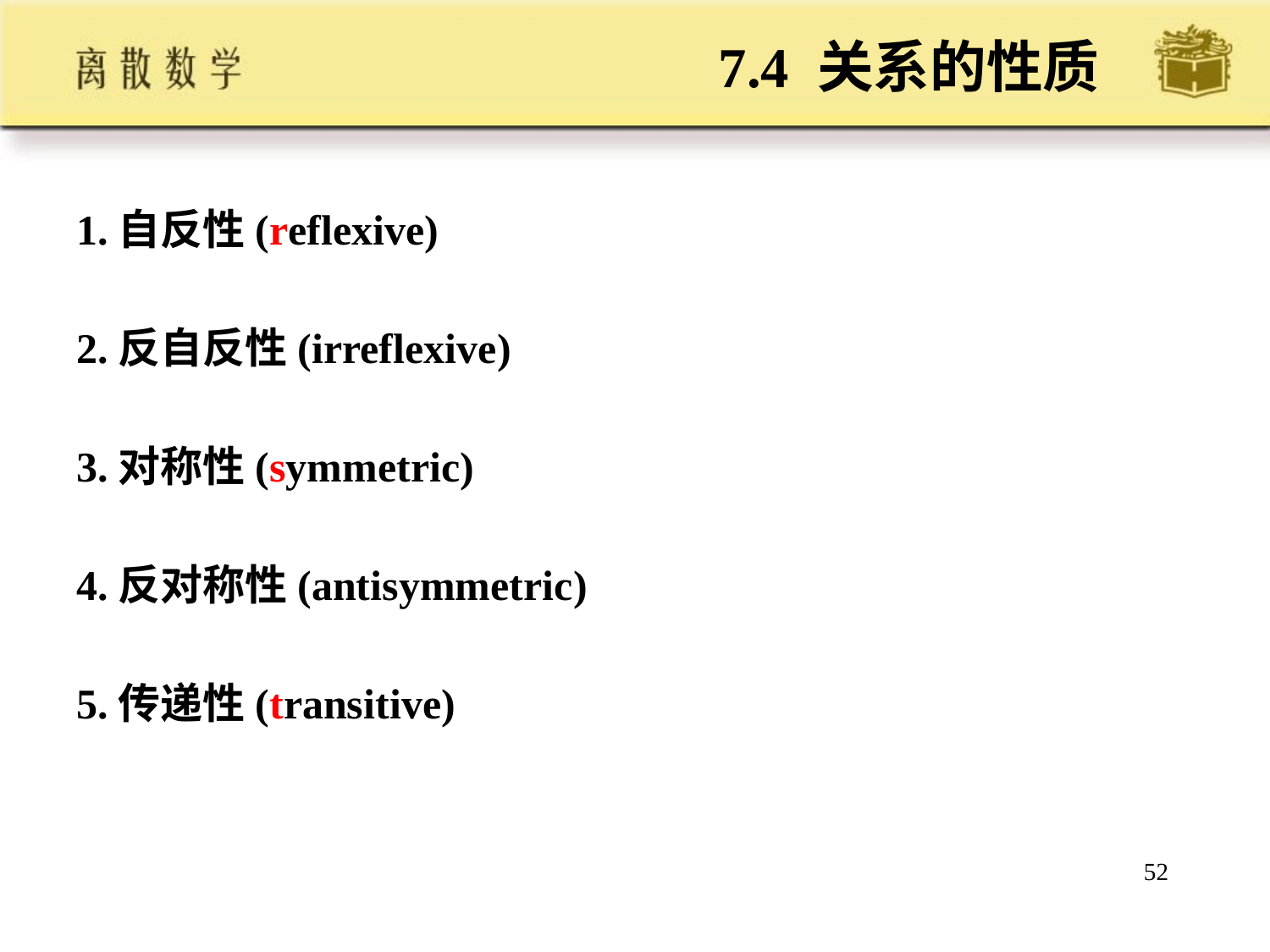

# 7.4 关系的性质
1.自反性(reflexive)

2.反自反性(irreflexive)

3.对称性(symmetric)

4.反对称性(antisymmetric)

5.传递性(transitive)

52